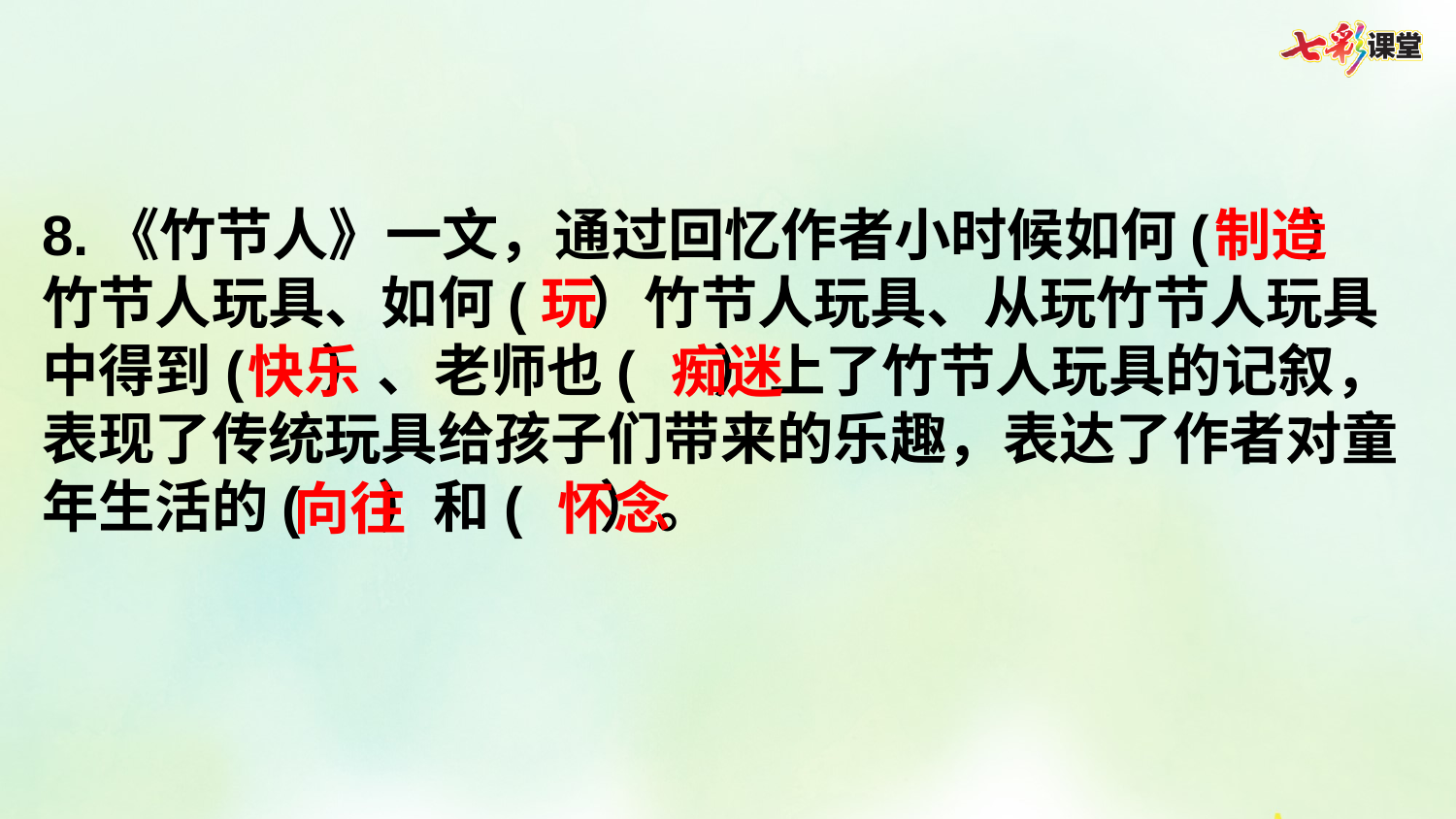

8.《竹节人》一文，通过回忆作者小时候如何(     ）竹节人玩具、如何(   ）竹节人玩具、从玩竹节人玩具中得到(    ）、老师也(    ）上了竹节人玩具的记叙，表现了传统玩具给孩子们带来的乐趣，表达了作者对童年生活的(    ）和(    ）。
制造
玩
快乐
痴迷
向往
怀念